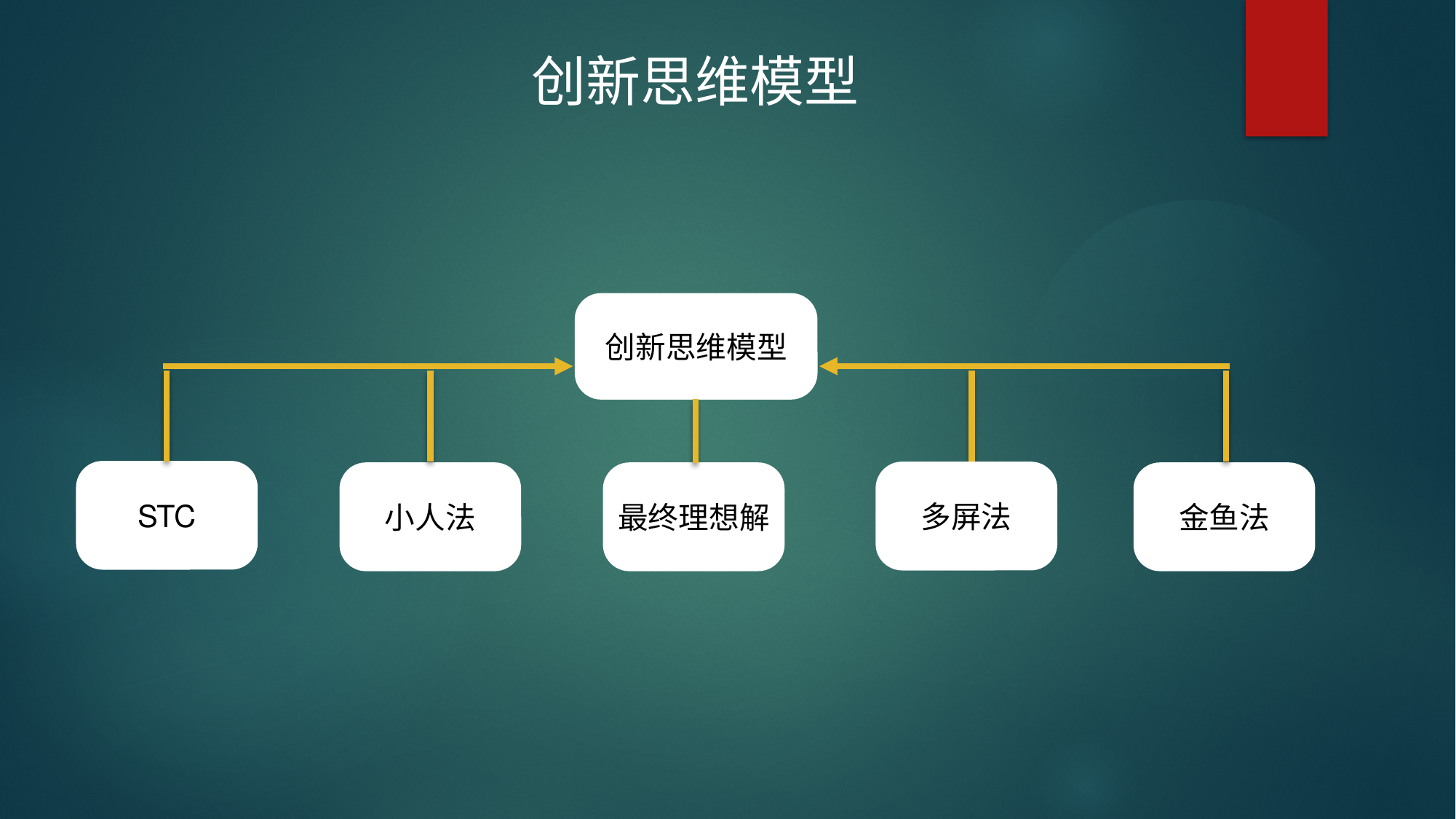

创新思维模型
创新思维模型

STC
多屏法
小人法
最终理想解
金鱼法